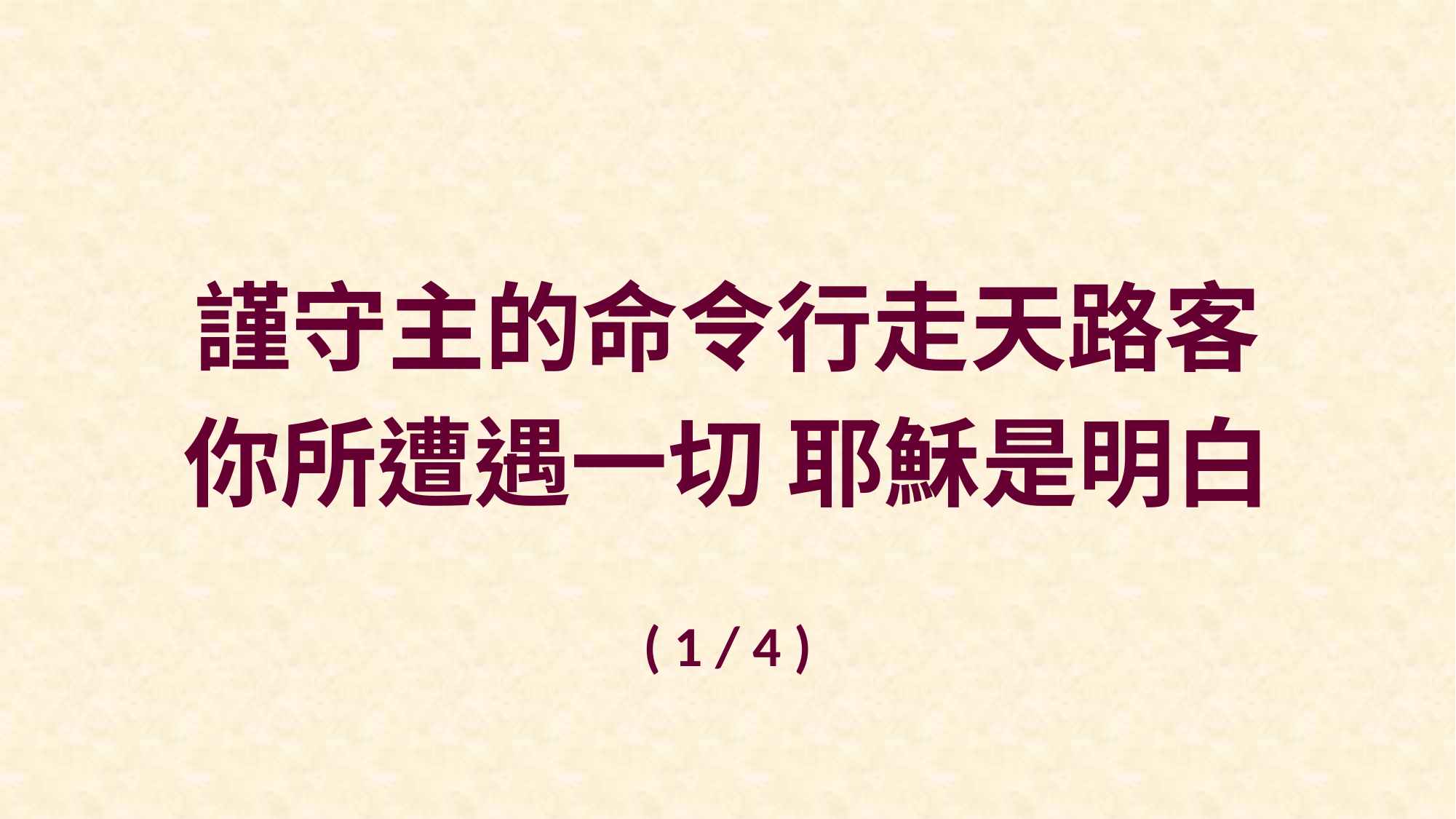

謹守主的命令行走天路客
你所遭遇一切 耶穌是明白
( 1 / 4 )